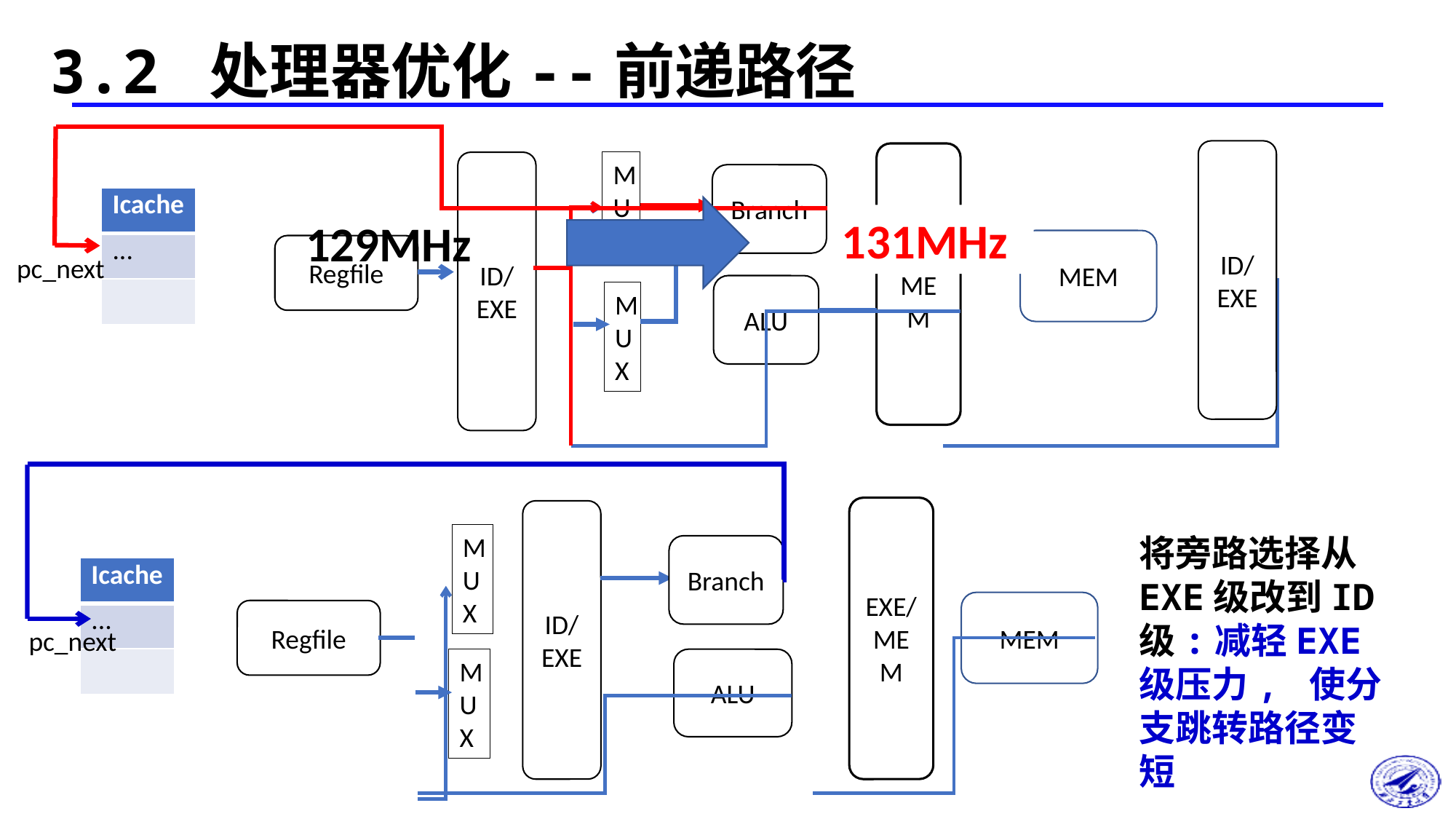

3.2 处理器优化--前递路径
ID/
EXE
EXE/
MEM
ID/
EXE
MUX
Branch
| Icache |
| --- |
| ... |
|  |

131MHz
129MHz
MEM
Regfile
pc_next
ALU
MUX
EXE/
MEM
ID/
EXE
将旁路选择从EXE级改到ID级:减轻EXE级压力, 使分支跳转路径变短
MUX
Branch
| Icache |
| --- |
| ... |
|  |
MEM
Regfile
pc_next
ALU
MUX